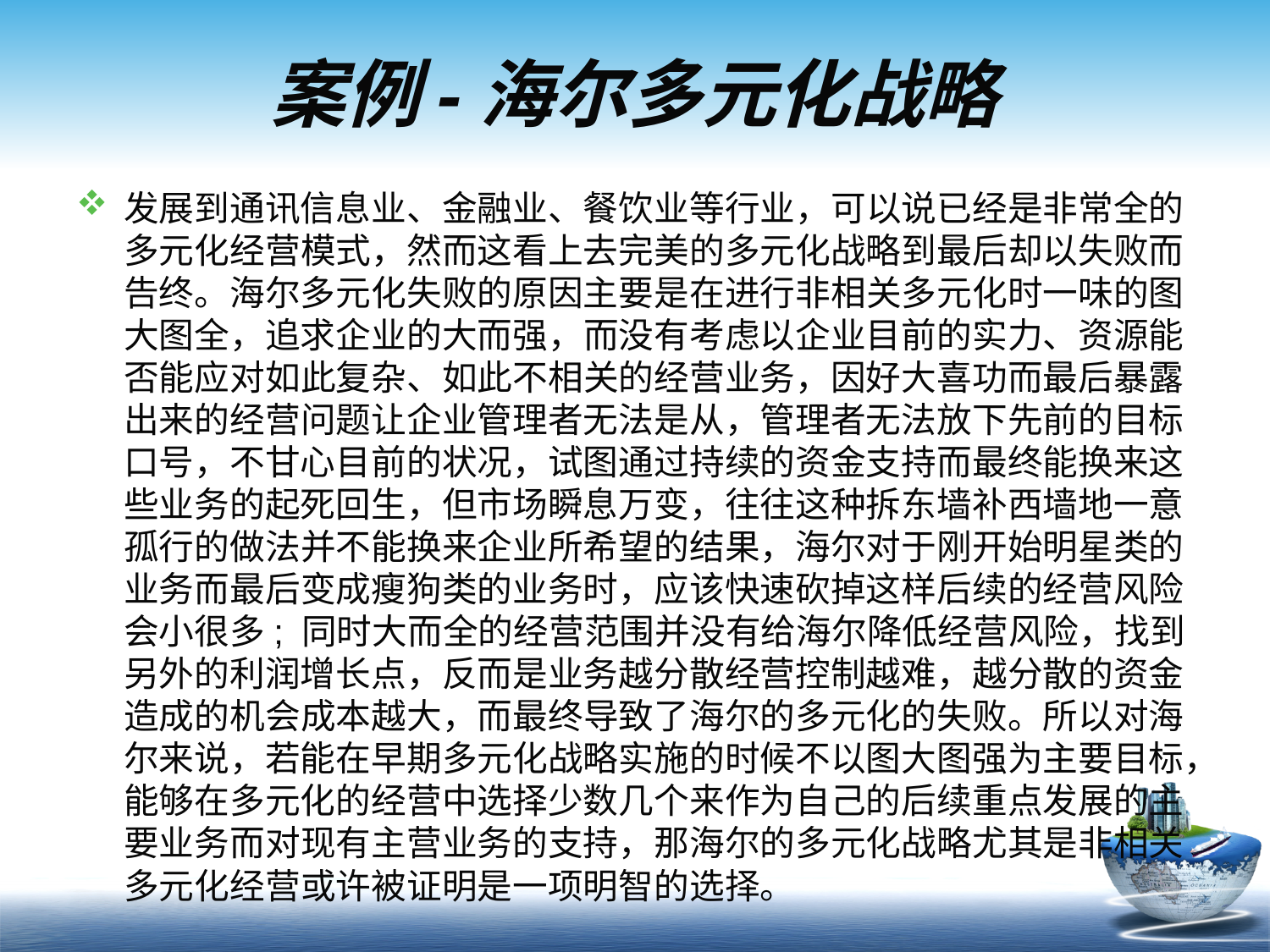

# 案例-海尔多元化战略
发展到通讯信息业、金融业、餐饮业等行业，可以说已经是非常全的多元化经营模式，然而这看上去完美的多元化战略到最后却以失败而告终。海尔多元化失败的原因主要是在进行非相关多元化时一味的图大图全，追求企业的大而强，而没有考虑以企业目前的实力、资源能否能应对如此复杂、如此不相关的经营业务，因好大喜功而最后暴露出来的经营问题让企业管理者无法是从，管理者无法放下先前的目标口号，不甘心目前的状况，试图通过持续的资金支持而最终能换来这些业务的起死回生，但市场瞬息万变，往往这种拆东墙补西墙地一意孤行的做法并不能换来企业所希望的结果，海尔对于刚开始明星类的业务而最后变成瘦狗类的业务时，应该快速砍掉这样后续的经营风险会小很多; 同时大而全的经营范围并没有给海尔降低经营风险，找到另外的利润增长点，反而是业务越分散经营控制越难，越分散的资金造成的机会成本越大，而最终导致了海尔的多元化的失败。所以对海尔来说，若能在早期多元化战略实施的时候不以图大图强为主要目标，能够在多元化的经营中选择少数几个来作为自己的后续重点发展的主要业务而对现有主营业务的支持，那海尔的多元化战略尤其是非相关多元化经营或许被证明是一项明智的选择。